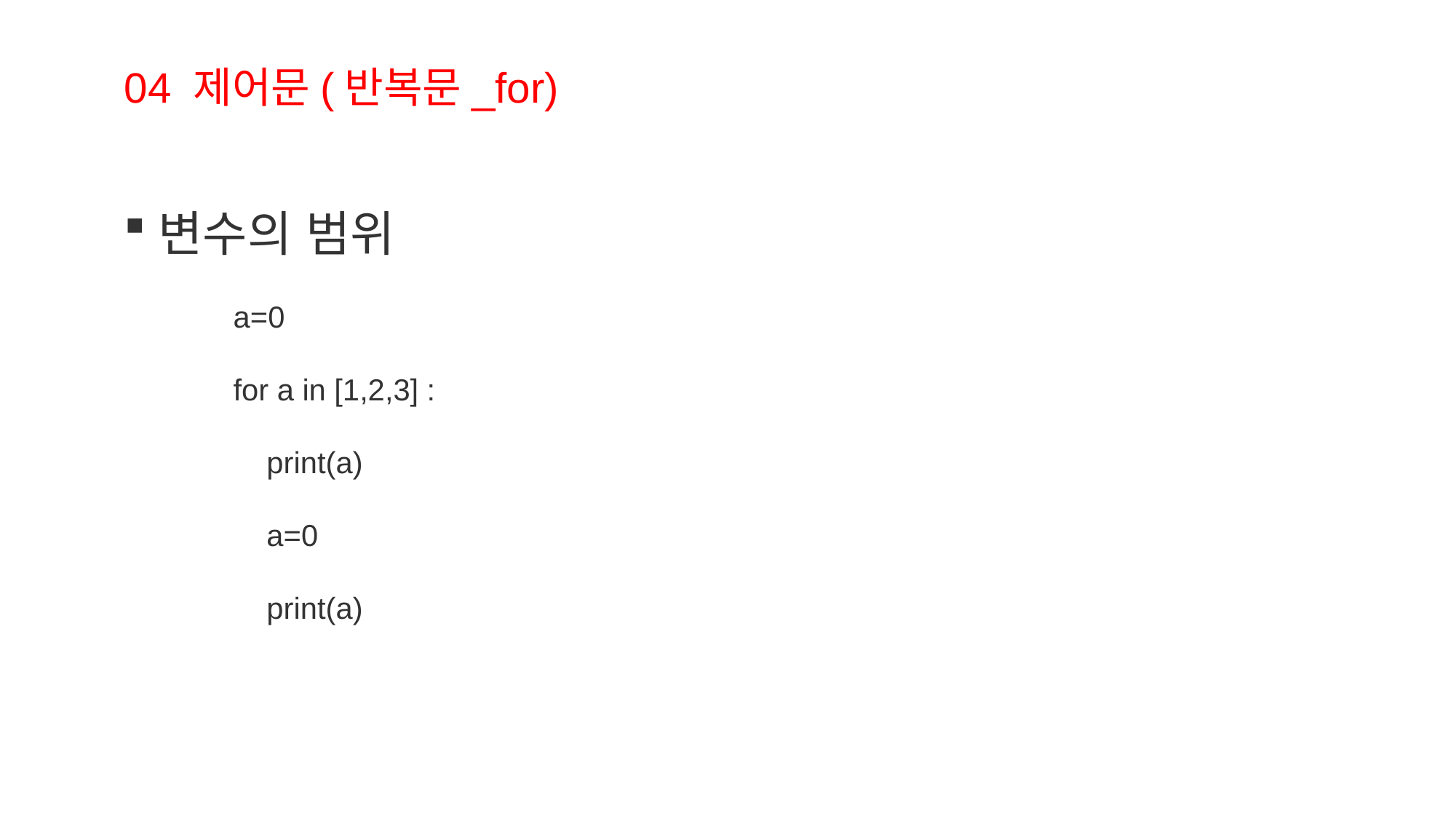

04 제어문(반복문_for)
변수의 범위
a=0
for a in [1,2,3] :
    print(a)
    a=0
    print(a)